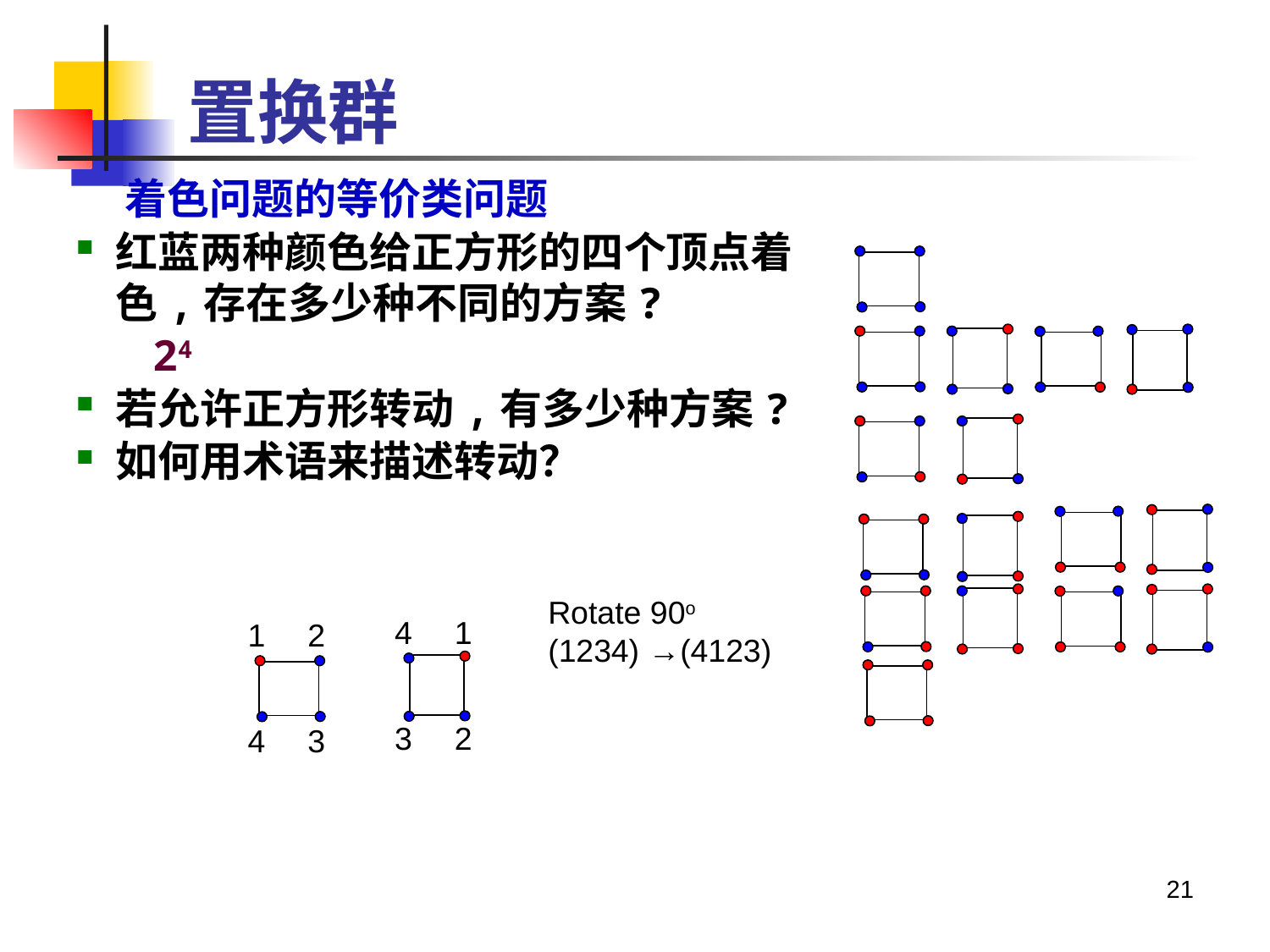

置换群
    着色问题的等价类问题
红蓝两种颜色给正方形的四个顶点着色,存在多少种不同的方案?
   24
若允许正方形转动,有多少种方案?
如何用术语来描述转动？

Rotate 90o
(1234) →(4123)

4
1
1
2

3
2
4
3
21